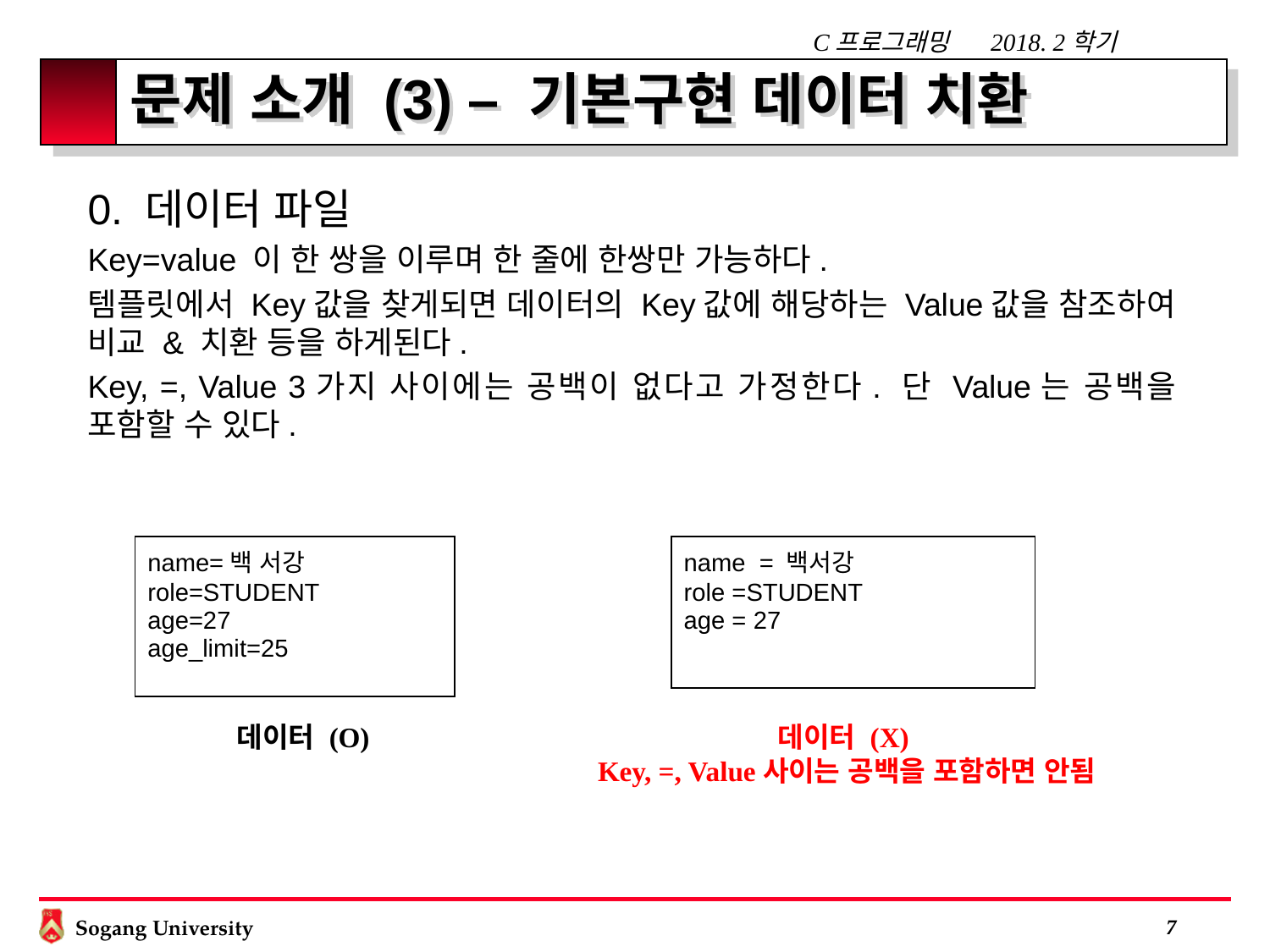

# 문제 소개 (3) – 기본구현 데이터 치환
0. 데이터 파일
Key=value 이 한 쌍을 이루며 한 줄에 한쌍만 가능하다.
템플릿에서 Key값을 찾게되면 데이터의 Key값에 해당하는 Value값을 참조하여 비교 & 치환 등을 하게된다.
Key, =, Value 3가지 사이에는 공백이 없다고 가정한다. 단 Value는 공백을 포함할 수 있다.

| name = 백서강 role =STUDENT age = 27 |
| --- |
| name=백 서강 role=STUDENT age=27 age\_limit=25 |
| --- |
데이터 (O)
데이터 (X)
Key, =, Value사이는 공백을 포함하면 안됨
 7